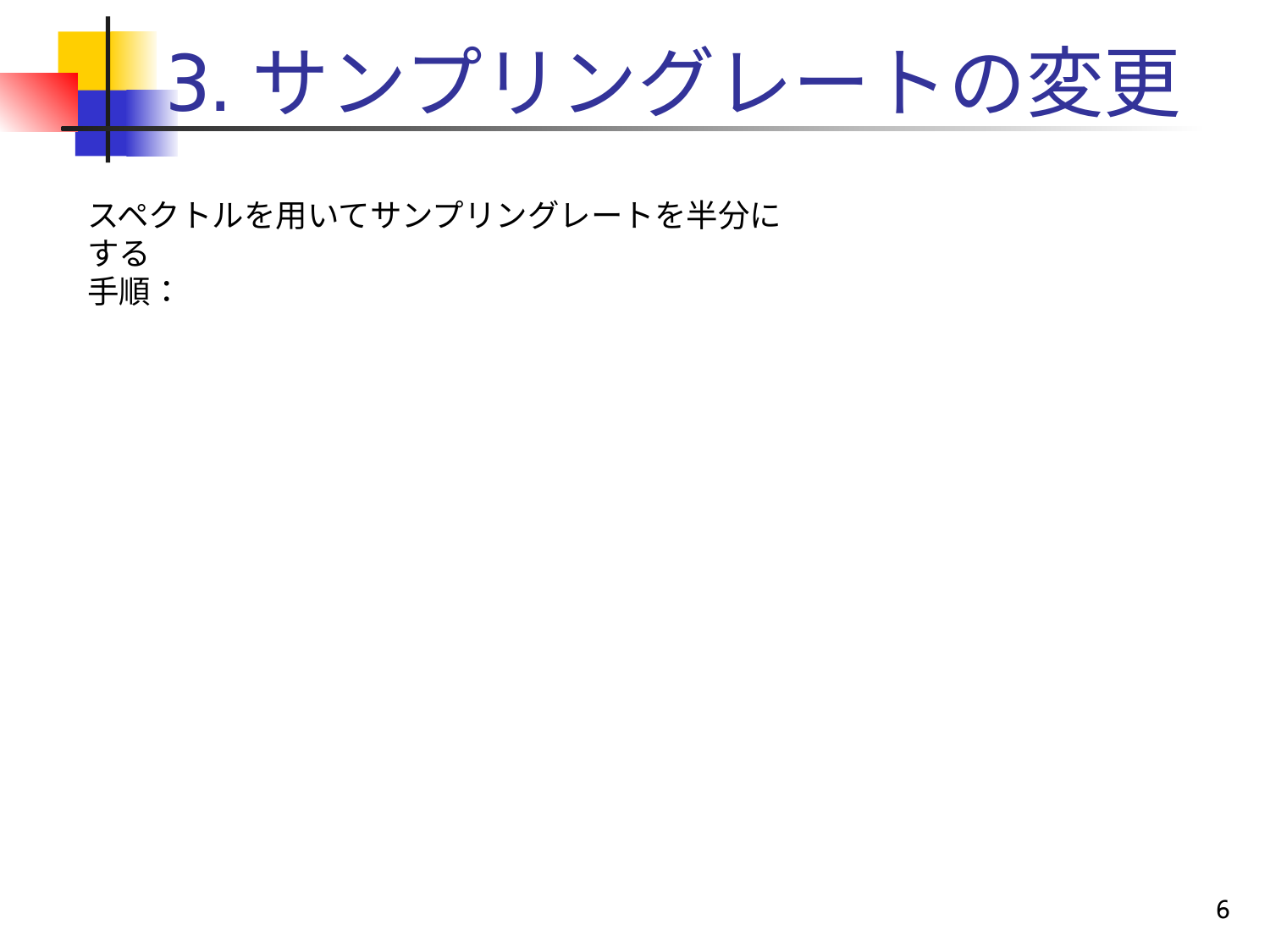

# 3.サンプリングレートの変更
スペクトルを用いてサンプリングレートを半分にする
手順：
6